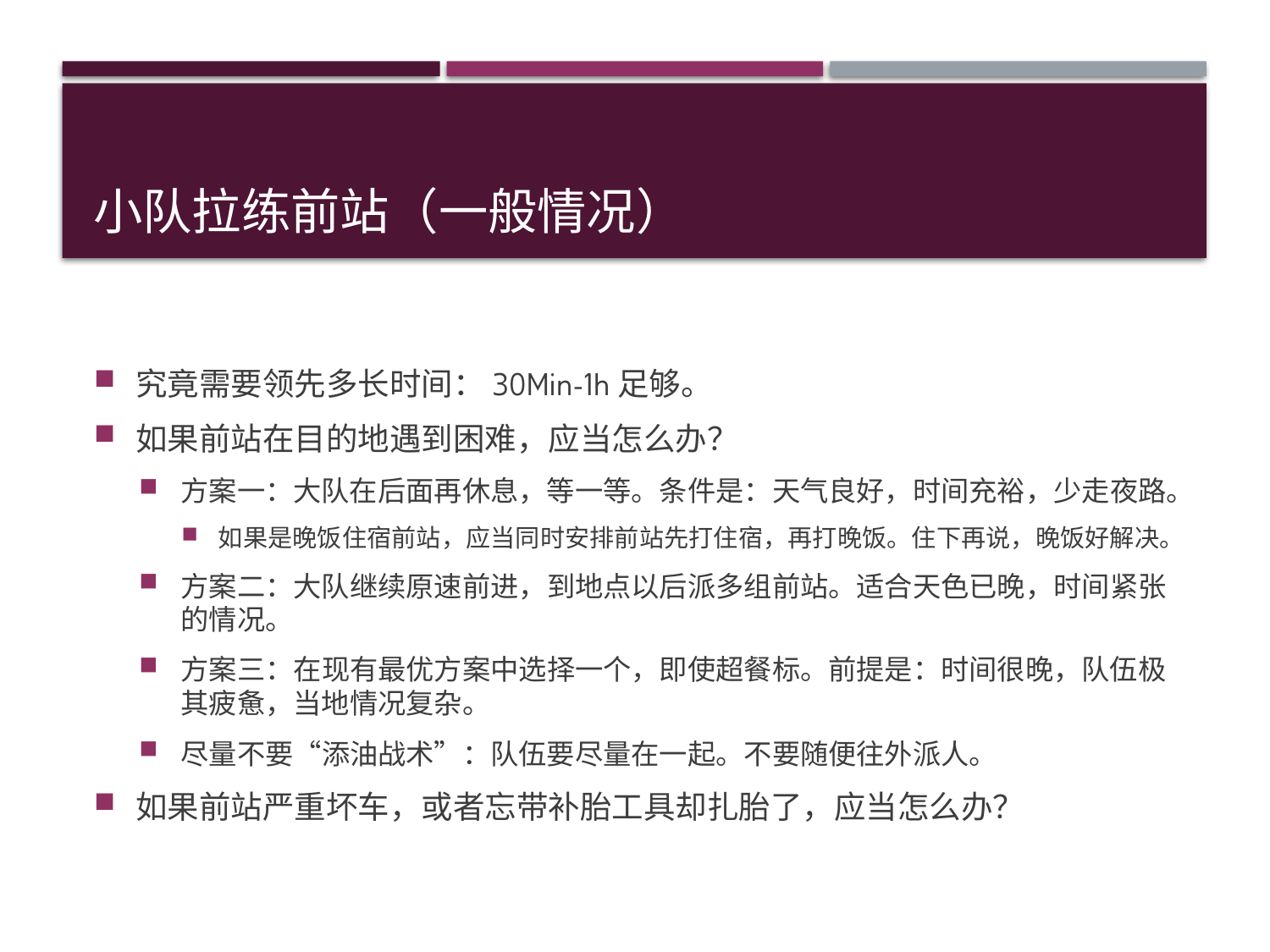

# 小队拉练前站（一般情况）
究竟需要领先多长时间：30Min-1h足够。
如果前站在目的地遇到困难，应当怎么办？
方案一：大队在后面再休息，等一等。条件是：天气良好，时间充裕，少走夜路。
如果是晚饭住宿前站，应当同时安排前站先打住宿，再打晚饭。住下再说，晚饭好解决。
方案二：大队继续原速前进，到地点以后派多组前站。适合天色已晚，时间紧张的情况。
方案三：在现有最优方案中选择一个，即使超餐标。前提是：时间很晚，队伍极其疲惫，当地情况复杂。
尽量不要“添油战术”：队伍要尽量在一起。不要随便往外派人。
如果前站严重坏车，或者忘带补胎工具却扎胎了，应当怎么办？